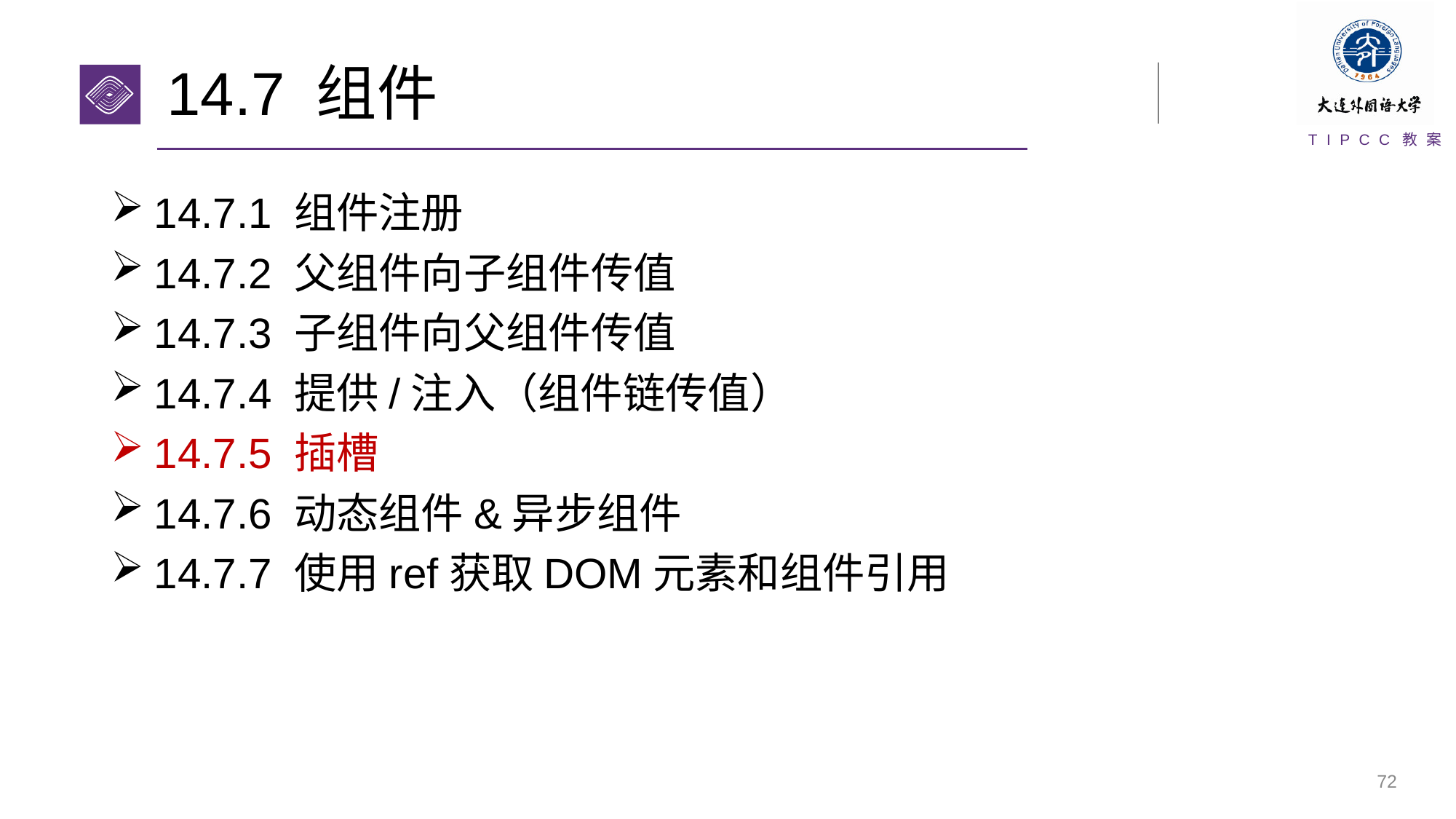

# 14.7 组件
14.7.1 组件注册
14.7.2 父组件向子组件传值
14.7.3 子组件向父组件传值
14.7.4 提供/注入（组件链传值）
14.7.5 插槽
14.7.6 动态组件&异步组件
14.7.7 使用ref获取DOM元素和组件引用
72